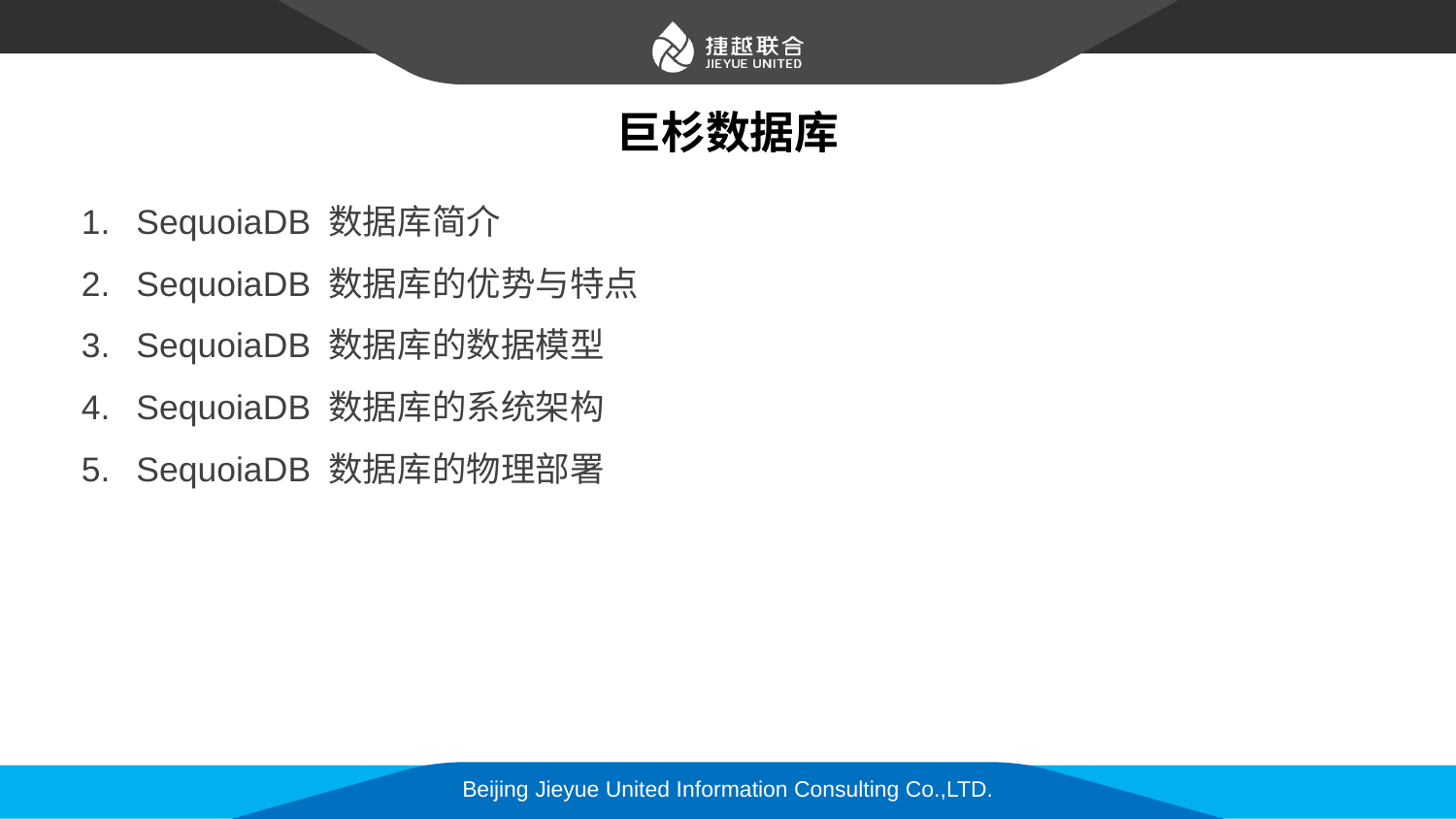

# 巨杉数据库
SequoiaDB 数据库简介
SequoiaDB 数据库的优势与特点
SequoiaDB 数据库的数据模型
SequoiaDB 数据库的系统架构
SequoiaDB 数据库的物理部署